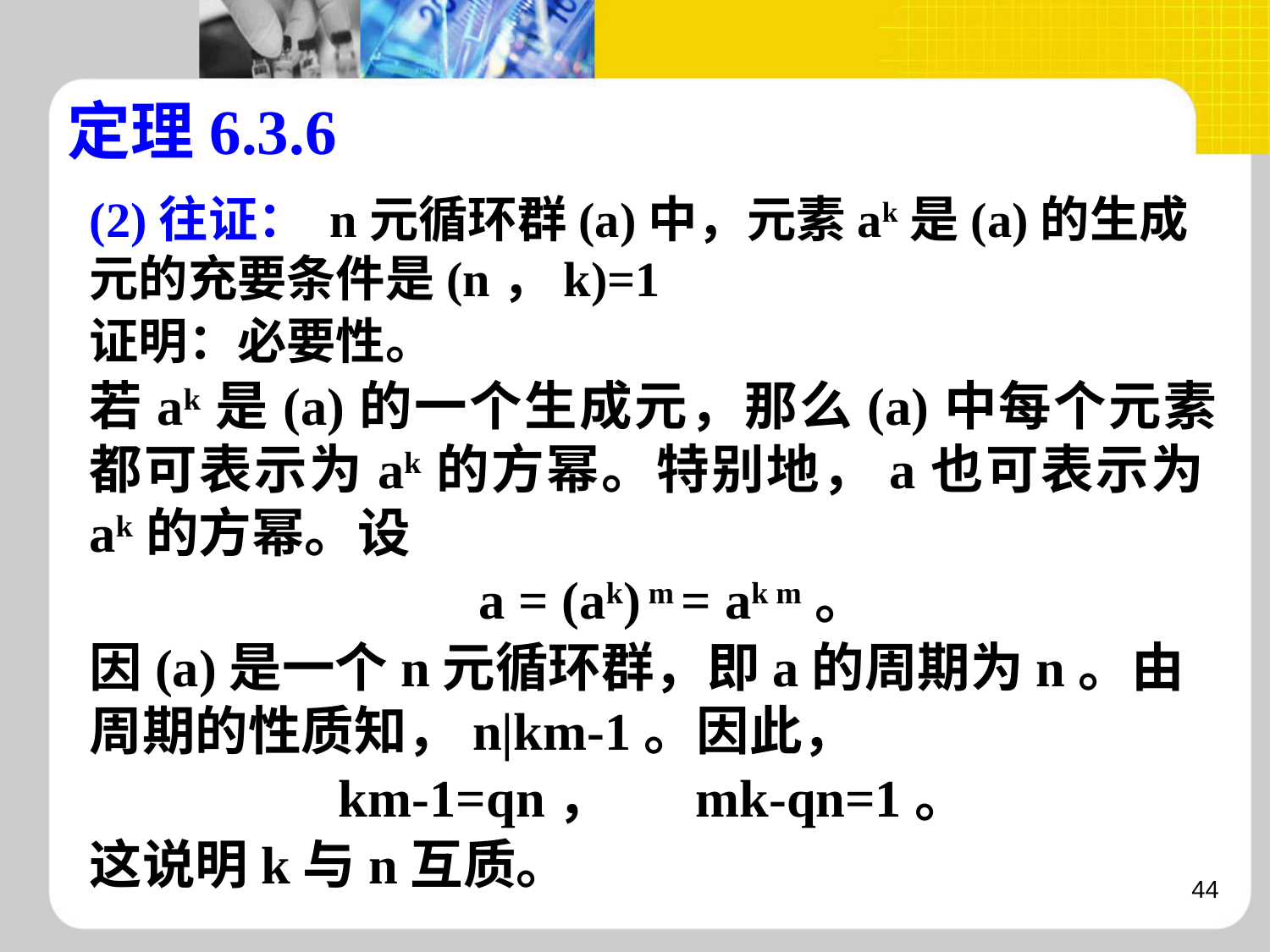

# 定理6.3.6
(2)往证： n元循环群(a)中，元素ak是(a)的生成元的充要条件是(n，k)=1
证明：必要性。
若ak是(a)的一个生成元，那么(a)中每个元素都可表示为ak的方幂。特别地，a也可表示为ak的方幂。设
   a = (ak) m = ak m。
因(a)是一个n元循环群，即a的周期为n。由周期的性质知，n|km-1。因此，
km-1=qn，      mk-qn=1。
这说明k与n互质。

44